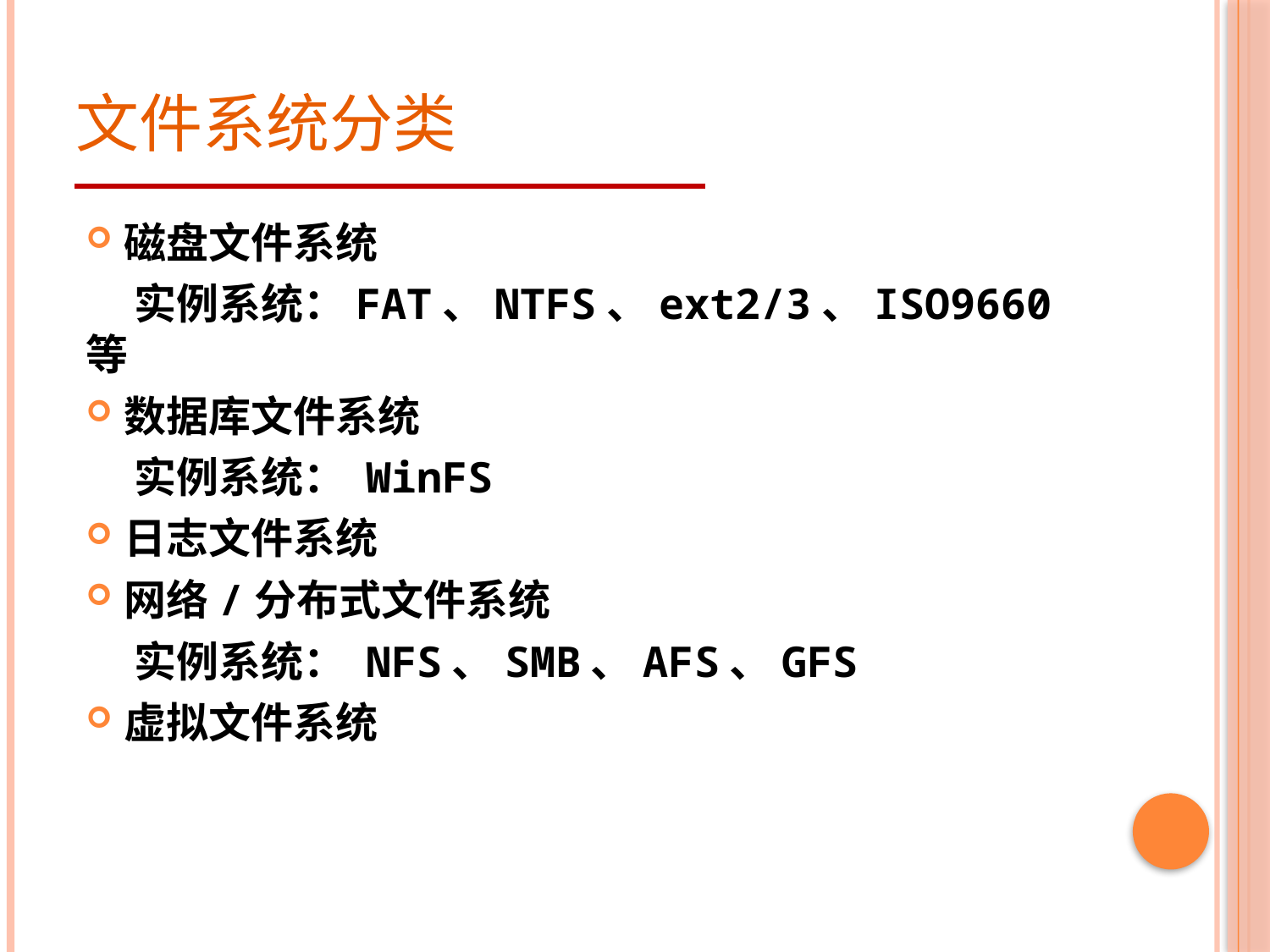

# 文件系统分类
磁盘文件系统
    实例系统：FAT、NTFS、ext2/3、ISO9660等
数据库文件系统
    实例系统： WinFS
日志文件系统
网络/分布式文件系统
    实例系统： NFS、SMB、AFS、GFS
虚拟文件系统